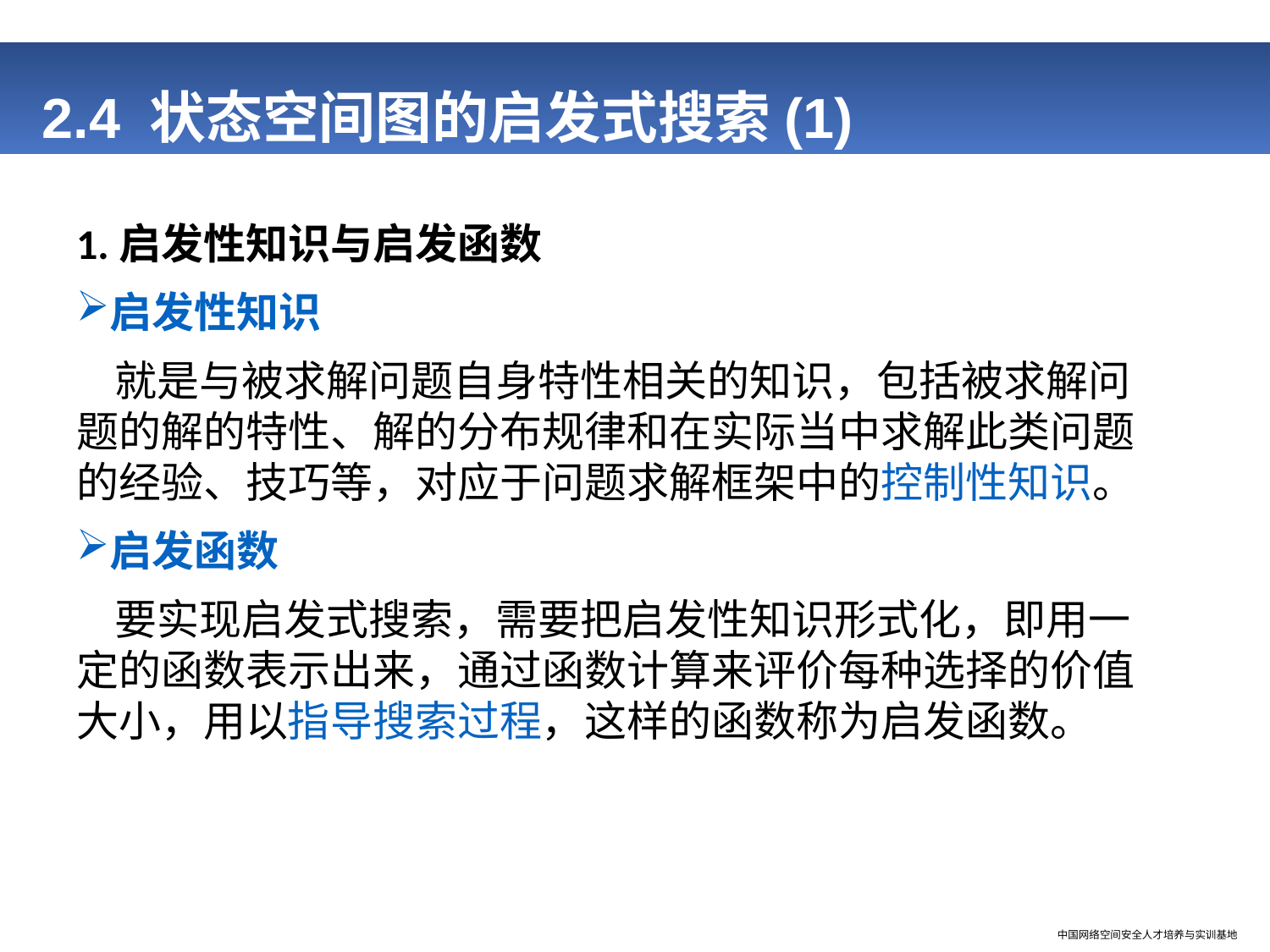

# 2.4 状态空间图的启发式搜索(1)
1.启发性知识与启发函数
启发性知识
   就是与被求解问题自身特性相关的知识，包括被求解问题的解的特性、解的分布规律和在实际当中求解此类问题的经验、技巧等，对应于问题求解框架中的控制性知识。
启发函数
   要实现启发式搜索，需要把启发性知识形式化，即用一定的函数表示出来，通过函数计算来评价每种选择的价值大小，用以指导搜索过程，这样的函数称为启发函数。